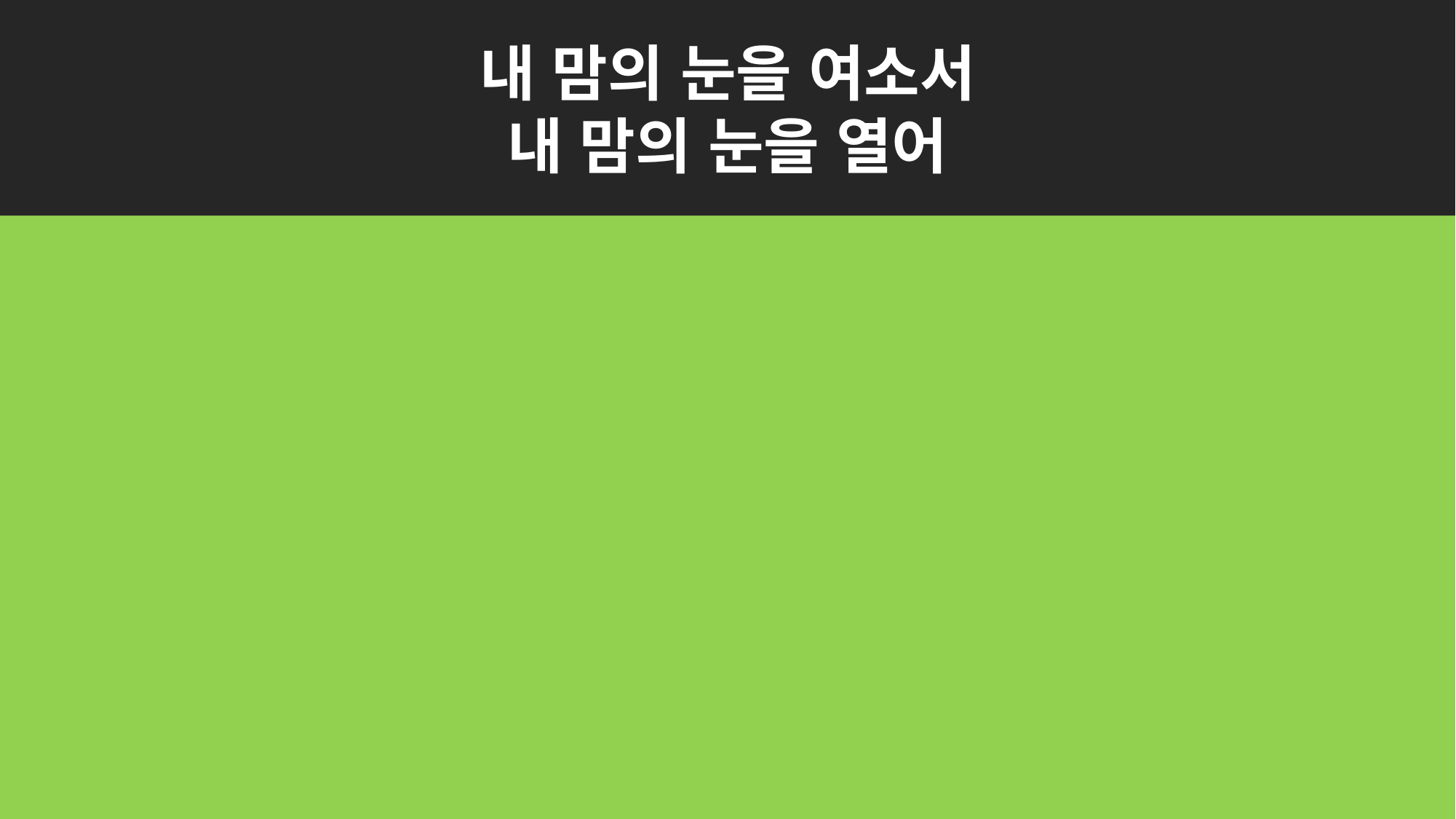

내 맘의 눈을 여소서
내 맘의 눈을 열어